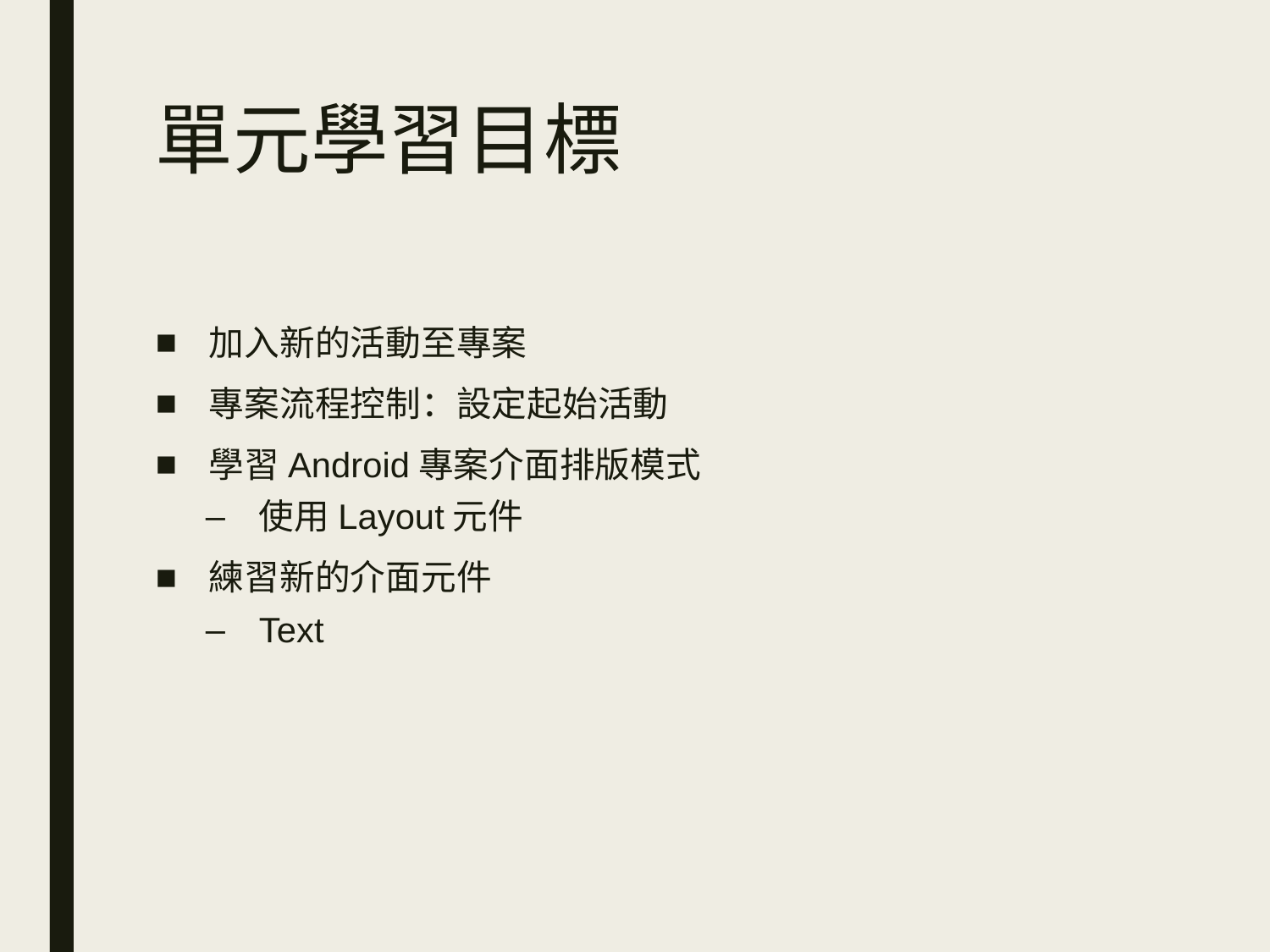

# 單元學習目標
加入新的活動至專案
專案流程控制：設定起始活動
學習Android專案介面排版模式
使用Layout元件
練習新的介面元件
Text